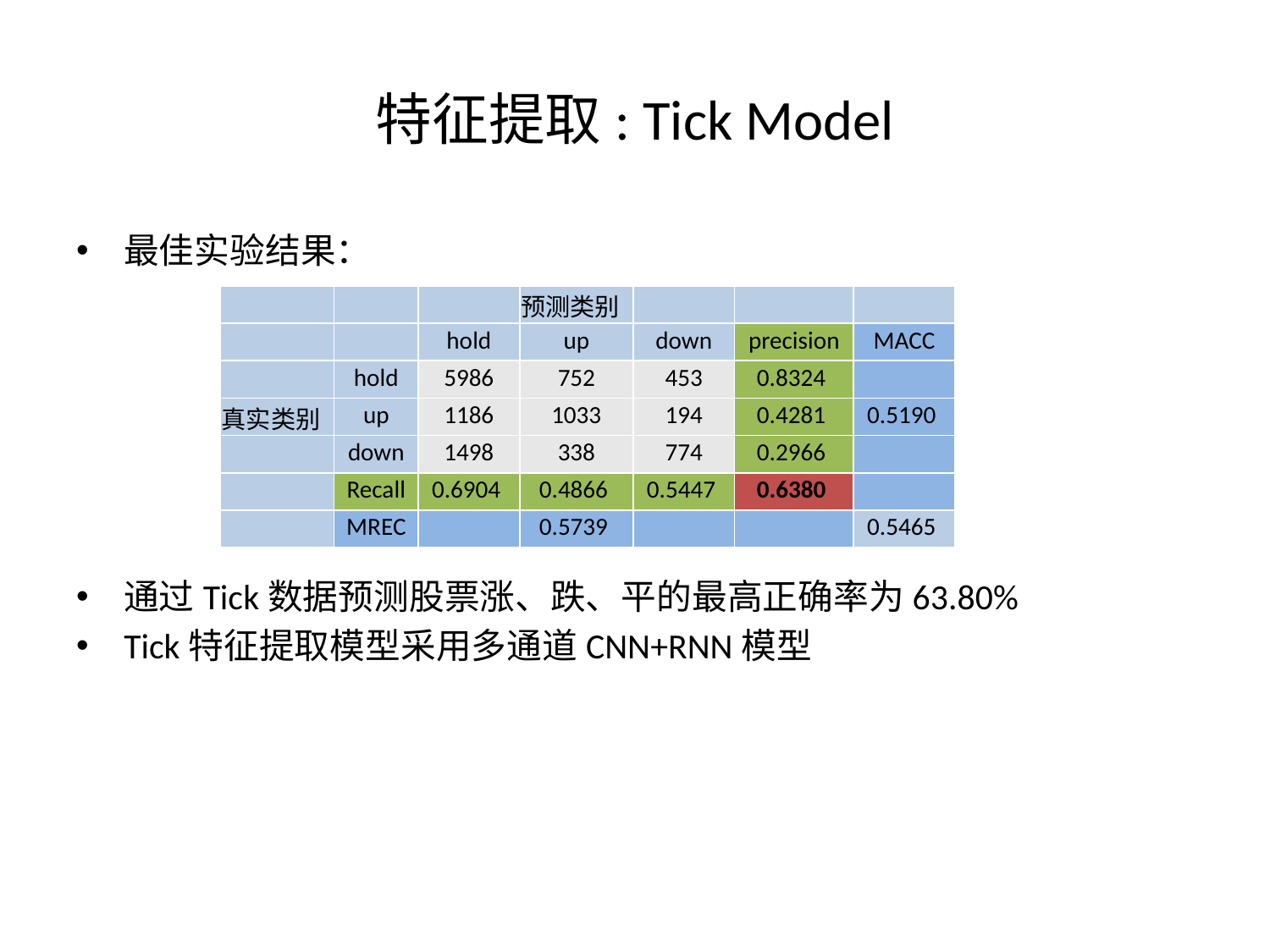

# 特征提取: Tick Model
最佳实验结果：

通过Tick数据预测股票涨、跌、平的最高正确率为63.80%
Tick特征提取模型采用多通道CNN+RNN模型
|  |  |  | 预测类别 |  |  |  |
| --- | --- | --- | --- | --- | --- | --- |
|  |  | hold | up | down | precision | MACC |
|  | hold | 5986 | 752 | 453 | 0.8324 |  |
| 真实类别 | up | 1186 | 1033 | 194 | 0.4281 | 0.5190 |
|  | down | 1498 | 338 | 774 | 0.2966 |  |
|  | Recall | 0.6904 | 0.4866 | 0.5447 | 0.6380 |  |
|  | MREC |  | 0.5739 |  |  | 0.5465 |